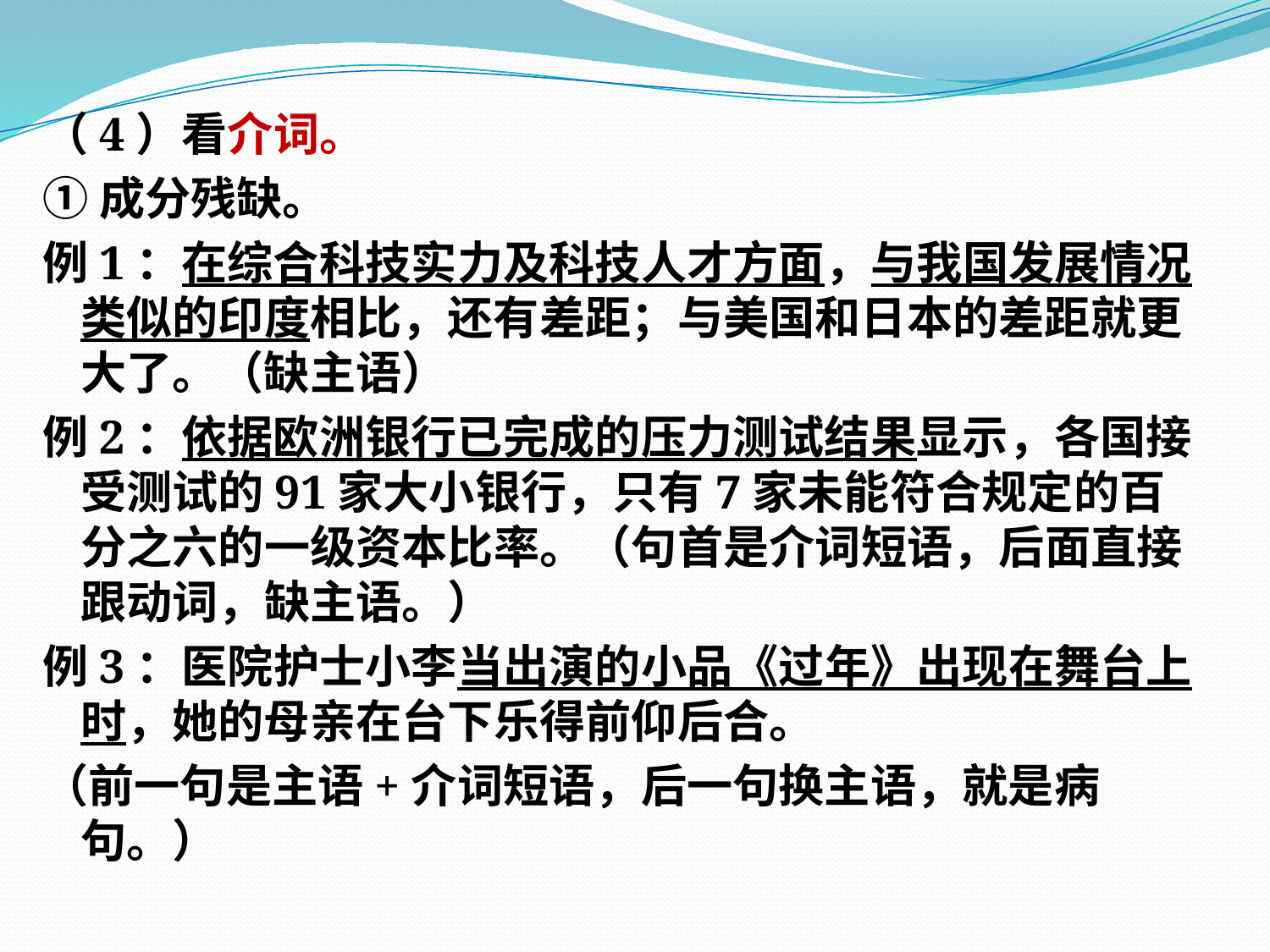

（4）看介词。
①成分残缺。
例1：在综合科技实力及科技人才方面，与我国发展情况类似的印度相比，还有差距；与美国和日本的差距就更大了。（缺主语）
例2：依据欧洲银行已完成的压力测试结果显示，各国接受测试的91家大小银行，只有7家未能符合规定的百分之六的一级资本比率。（句首是介词短语，后面直接跟动词，缺主语。）
例3：医院护士小李当出演的小品《过年》出现在舞台上时，她的母亲在台下乐得前仰后合。
（前一句是主语+介词短语，后一句换主语，就是病句。）